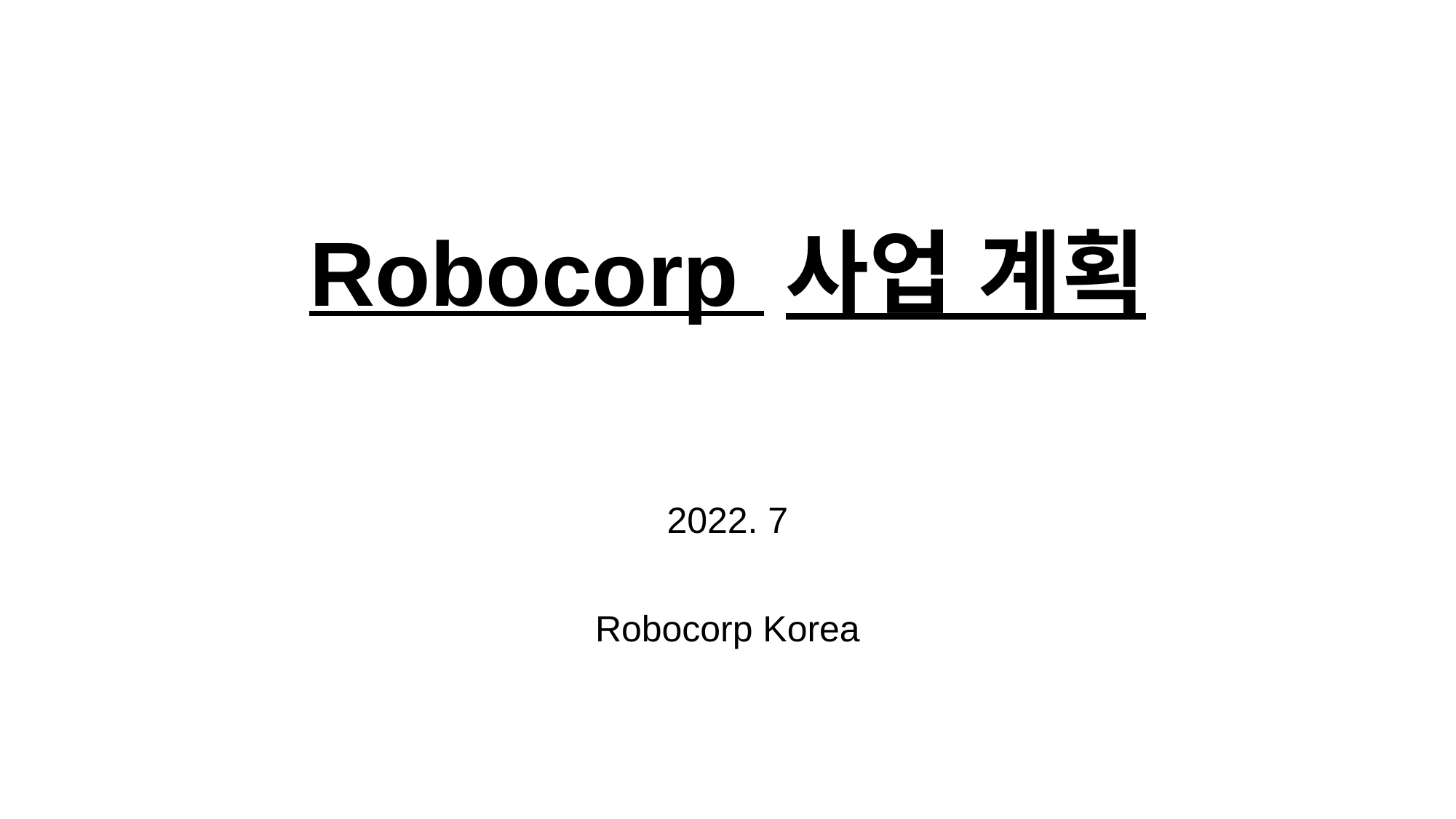

# Robocorp 사업 계획
2022. 7

Robocorp Korea